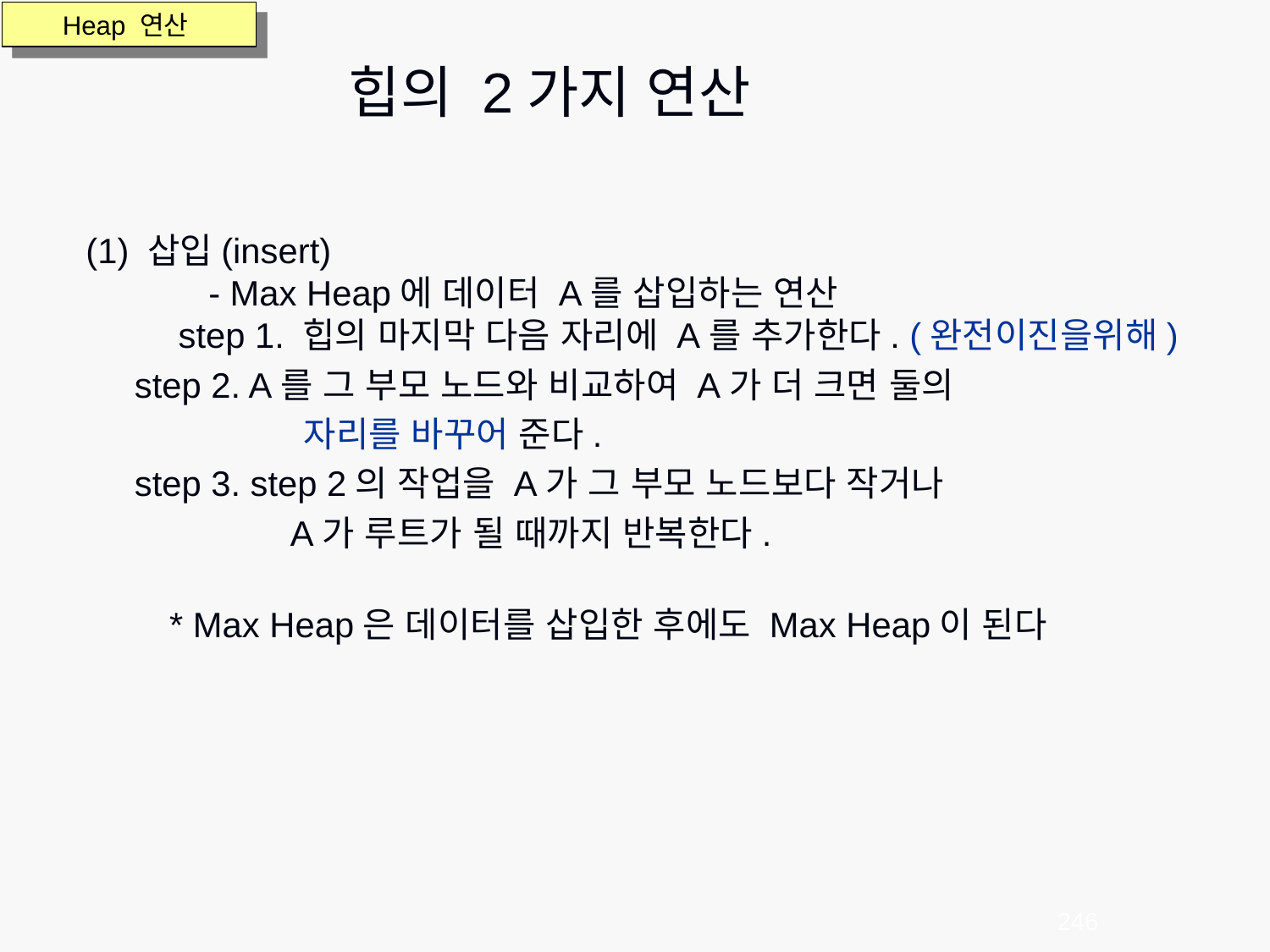

힙의 2가지 연산
Heap 연산
 (1) 삽입(insert)
      - Max Heap에 데이터 A를 삽입하는 연산
  step 1. 힙의 마지막 다음 자리에 A를 추가한다. (완전이진을위해)
      step 2. A를 그 부모 노드와 비교하여 A가 더 크면 둘의
                      자리를 바꾸어 준다.
      step 3. step 2의 작업을 A가 그 부모 노드보다 작거나
                      A가 루트가 될 때까지 반복한다.
  * Max Heap은 데이터를 삽입한 후에도 Max Heap이 된다
246